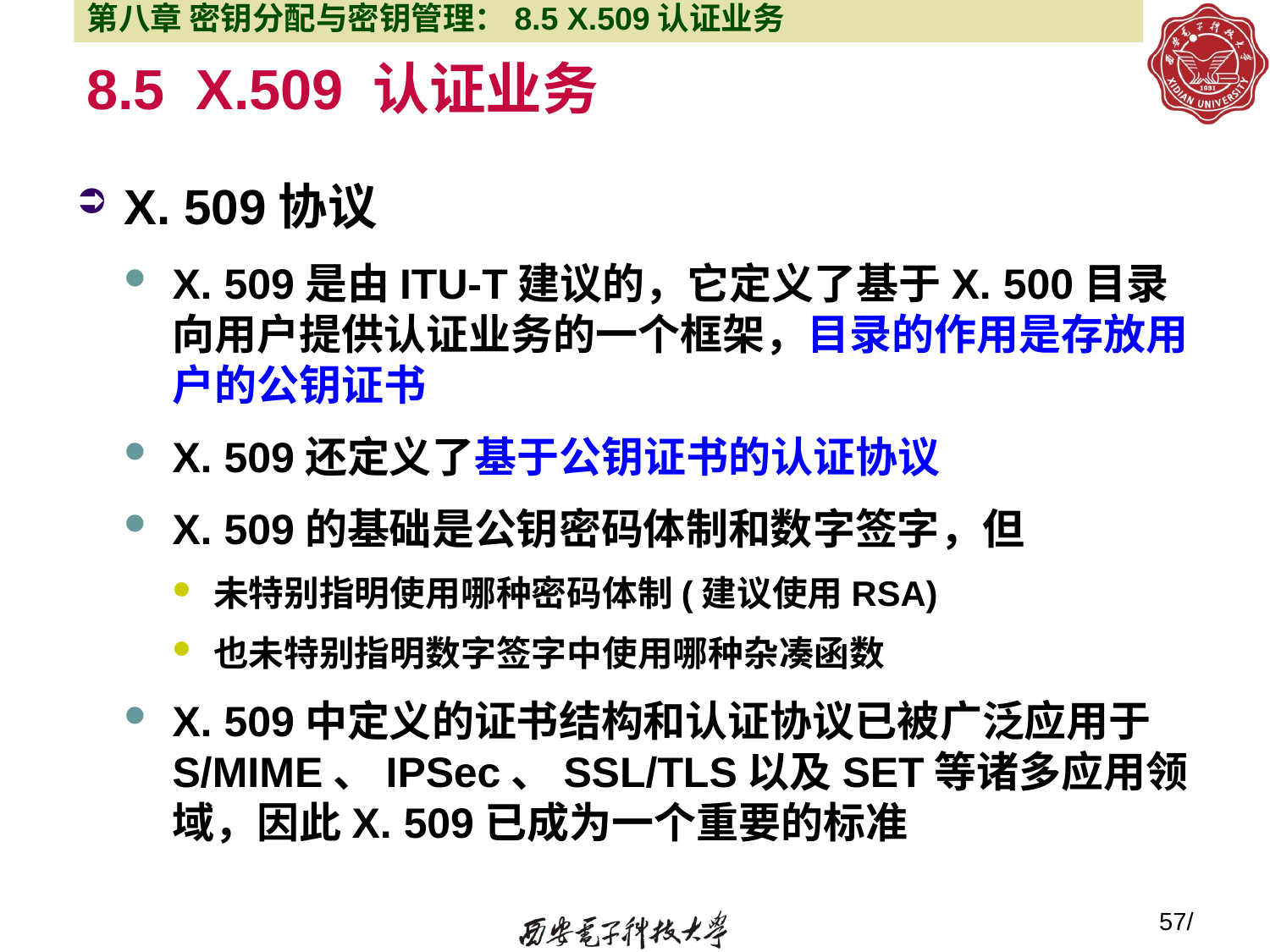

第八章 密钥分配与密钥管理：8.5 X.509认证业务
# 8.5  X.509 认证业务
X. 509协议
X. 509是由ITU-T建议的，它定义了基于X. 500目录向用户提供认证业务的一个框架，目录的作用是存放用户的公钥证书
X. 509还定义了基于公钥证书的认证协议
X. 509的基础是公钥密码体制和数字签字，但
未特别指明使用哪种密码体制(建议使用RSA)
也未特别指明数字签字中使用哪种杂凑函数
X. 509中定义的证书结构和认证协议已被广泛应用于S/MIME、IPSec、SSL/TLS以及SET等诸多应用领域，因此X. 509已成为一个重要的标准
57/